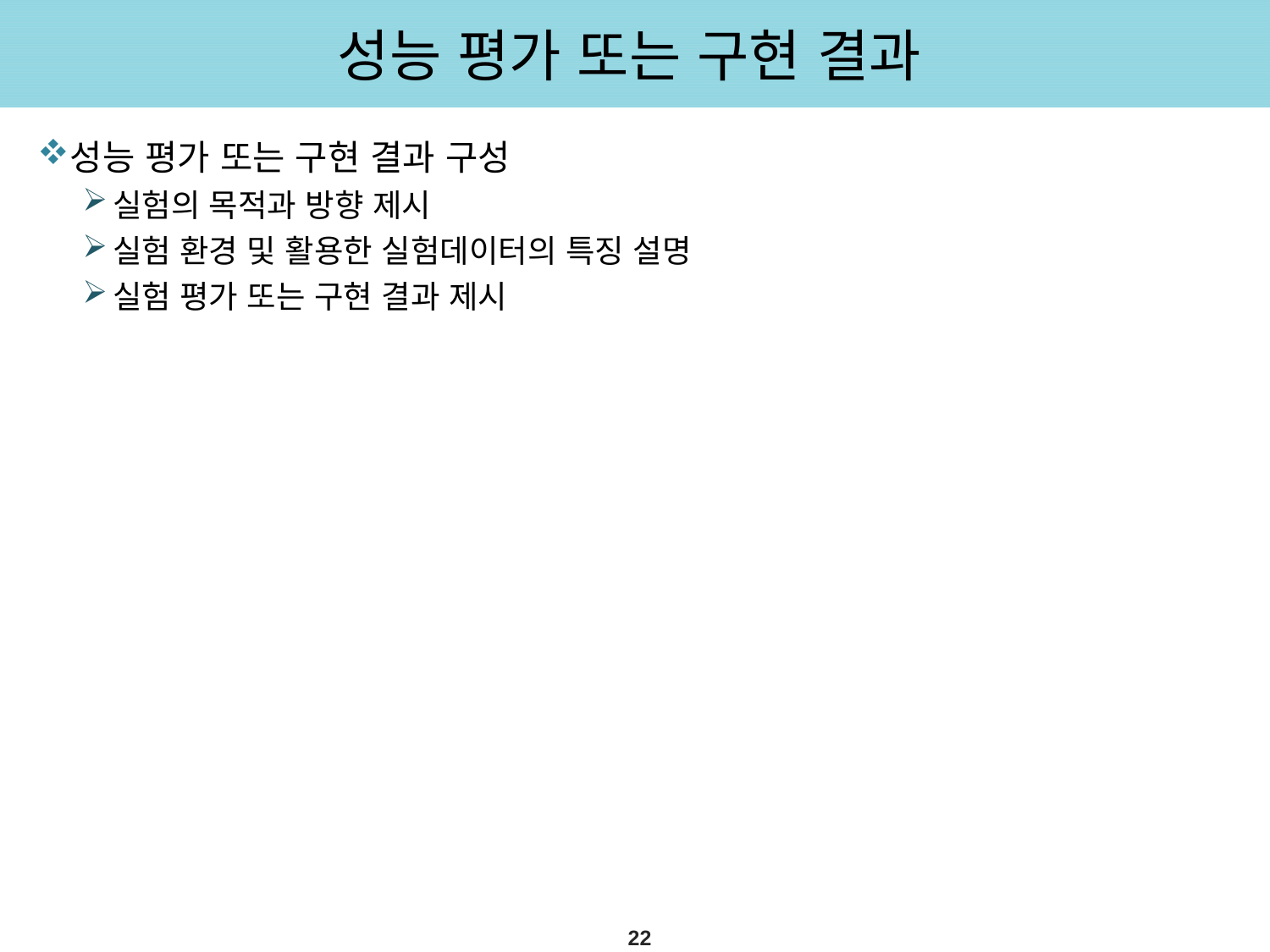

# 성능 평가 또는 구현 결과
성능 평가 또는 구현 결과 구성
실험의 목적과 방향 제시
실험 환경 및 활용한 실험데이터의 특징 설명
실험 평가 또는 구현 결과 제시